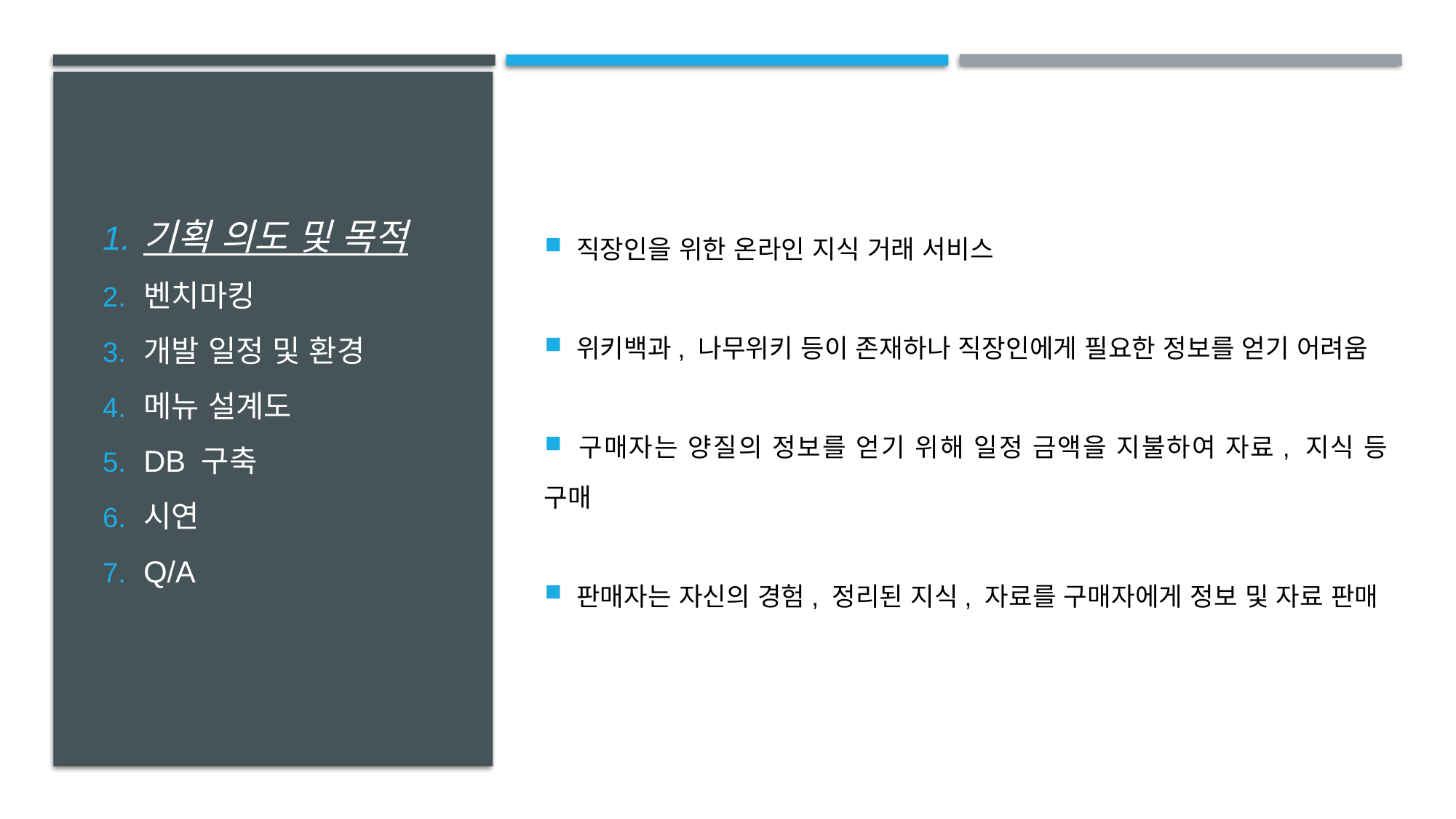

기획 의도 및 목적
벤치마킹
개발 일정 및 환경
메뉴 설계도
DB 구축
시연
Q/A

 직장인을 위한 온라인 지식 거래 서비스

 위키백과, 나무위키 등이 존재하나 직장인에게 필요한 정보를 얻기 어려움

 구매자는 양질의 정보를 얻기 위해 일정 금액을 지불하여 자료, 지식 등 구매

 판매자는 자신의 경험, 정리된 지식, 자료를 구매자에게 정보 및 자료 판매